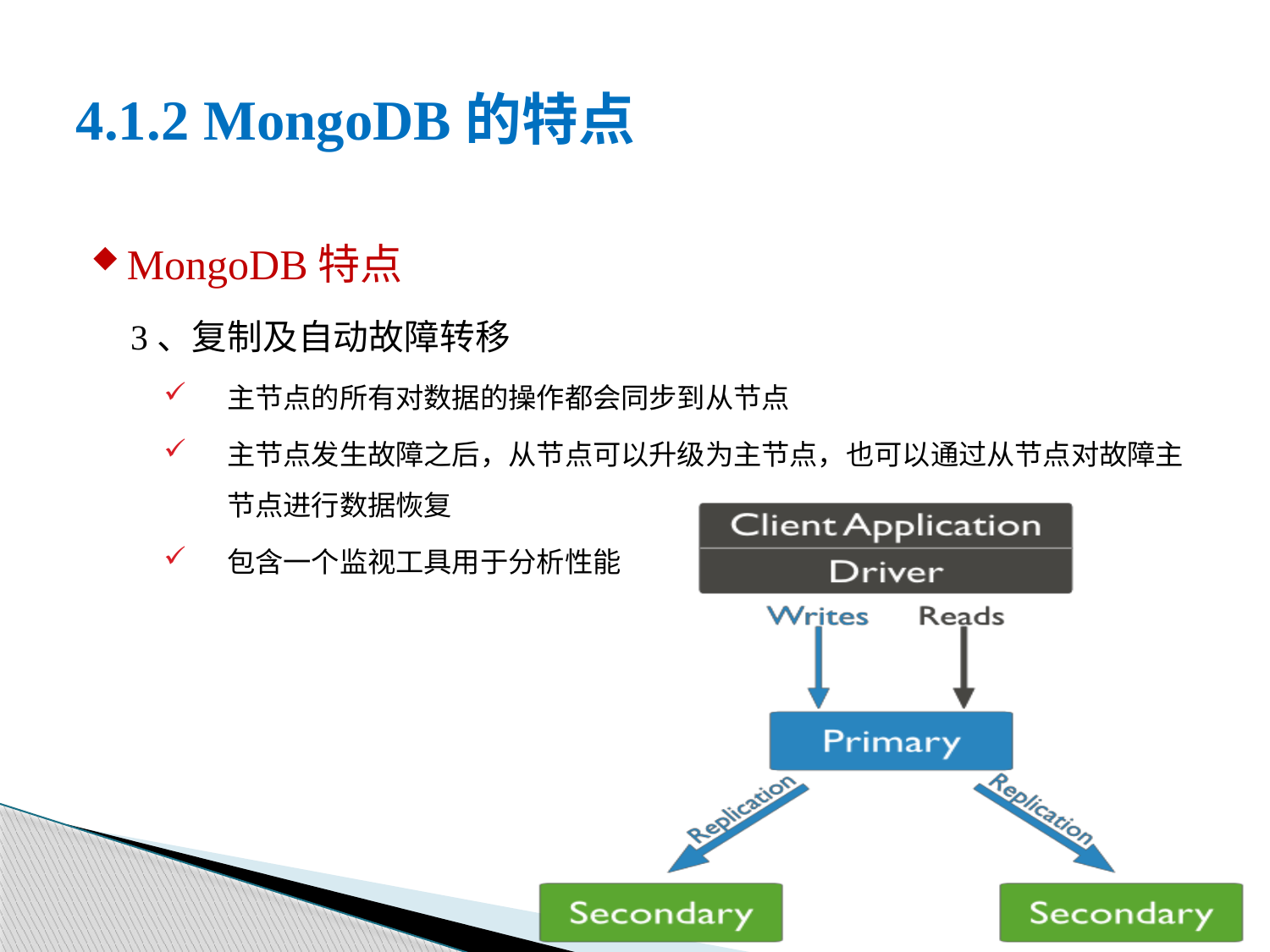

# 4.1.2 MongoDB的特点
MongoDB特点
3、复制及自动故障转移
主节点的所有对数据的操作都会同步到从节点
主节点发生故障之后，从节点可以升级为主节点，也可以通过从节点对故障主节点进行数据恢复
包含一个监视工具用于分析性能